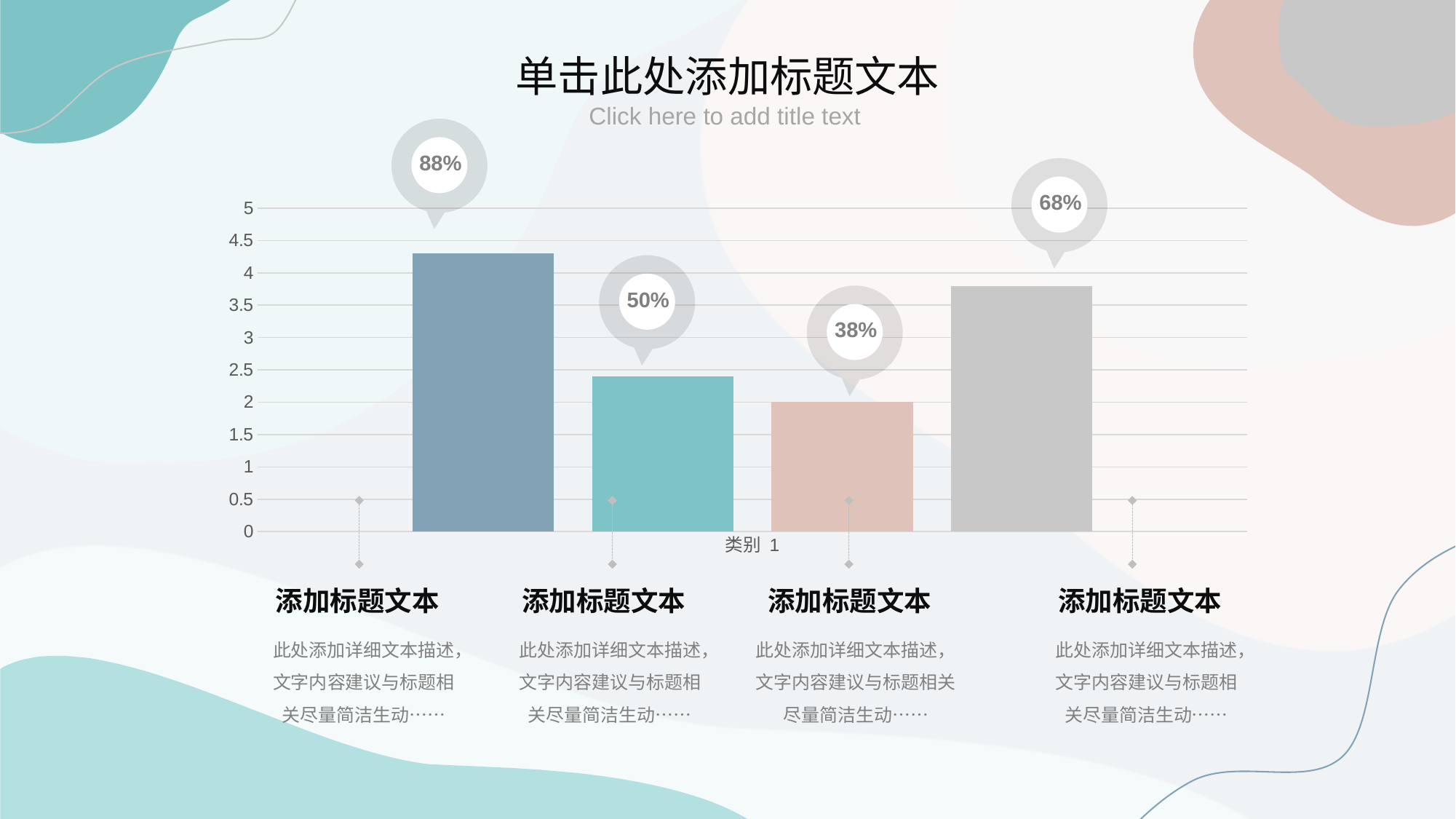

单击此处添加标题文本
Click here to add title text

88%

68%

### Chart

| Category | 系列 1 | 系列 2 | 系列 3 | 系列4 |
|---|---|---|---|---|
| 类别 1 | 4.3 | 2.4 | 2.0 | 3.8 |

50%

38%
添加标题文本
此处添加详细文本描述，文字内容建议与标题相关尽量简洁生动……
添加标题文本
此处添加详细文本描述，文字内容建议与标题相关尽量简洁生动……
添加标题文本
此处添加详细文本描述，文字内容建议与标题相关尽量简洁生动……
添加标题文本
此处添加详细文本描述，文字内容建议与标题相关尽量简洁生动……